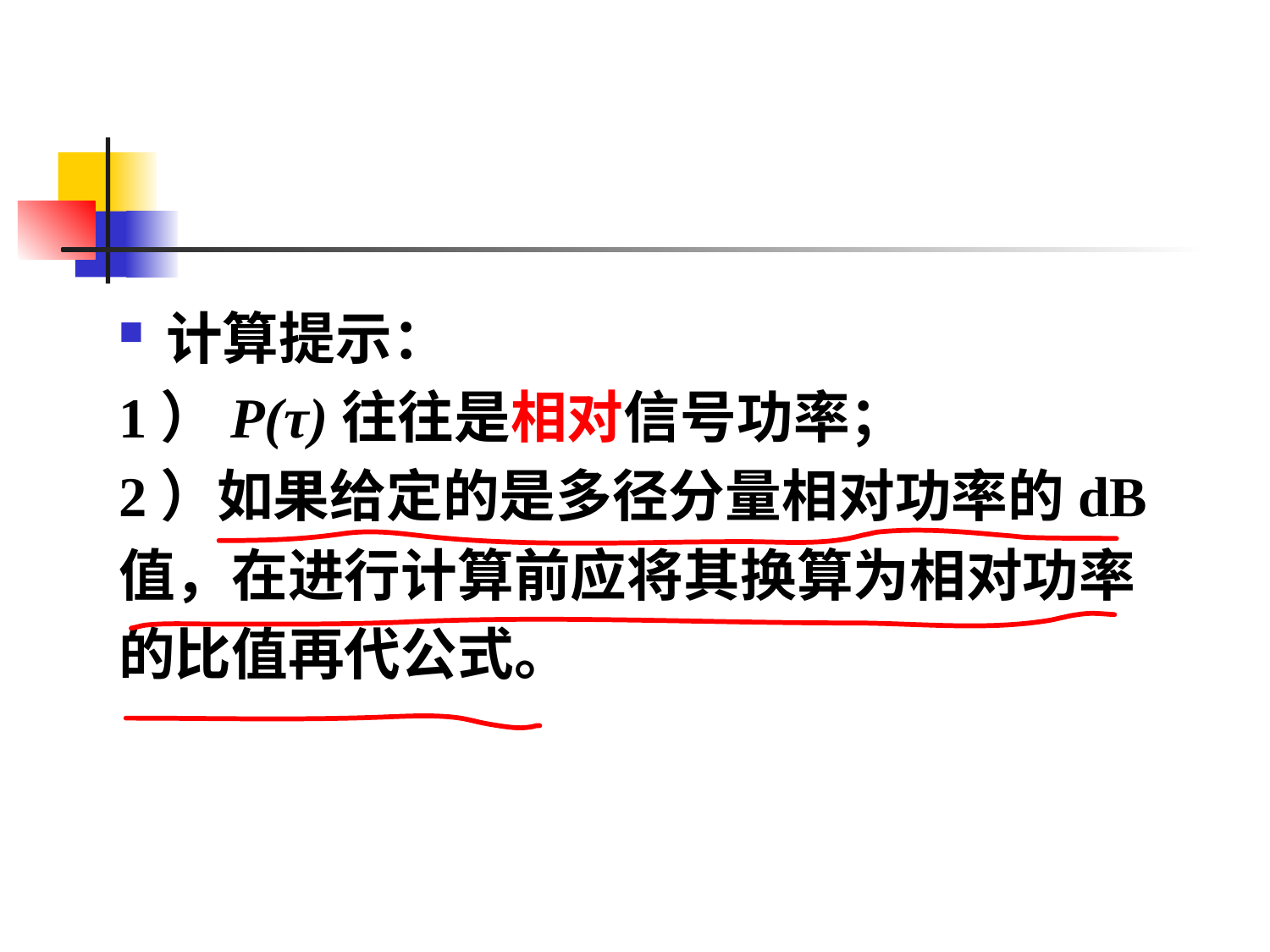

#
计算提示：
1）P(τ)往往是相对信号功率；
2）如果给定的是多径分量相对功率的dB
值，在进行计算前应将其换算为相对功率
的比值再代公式。